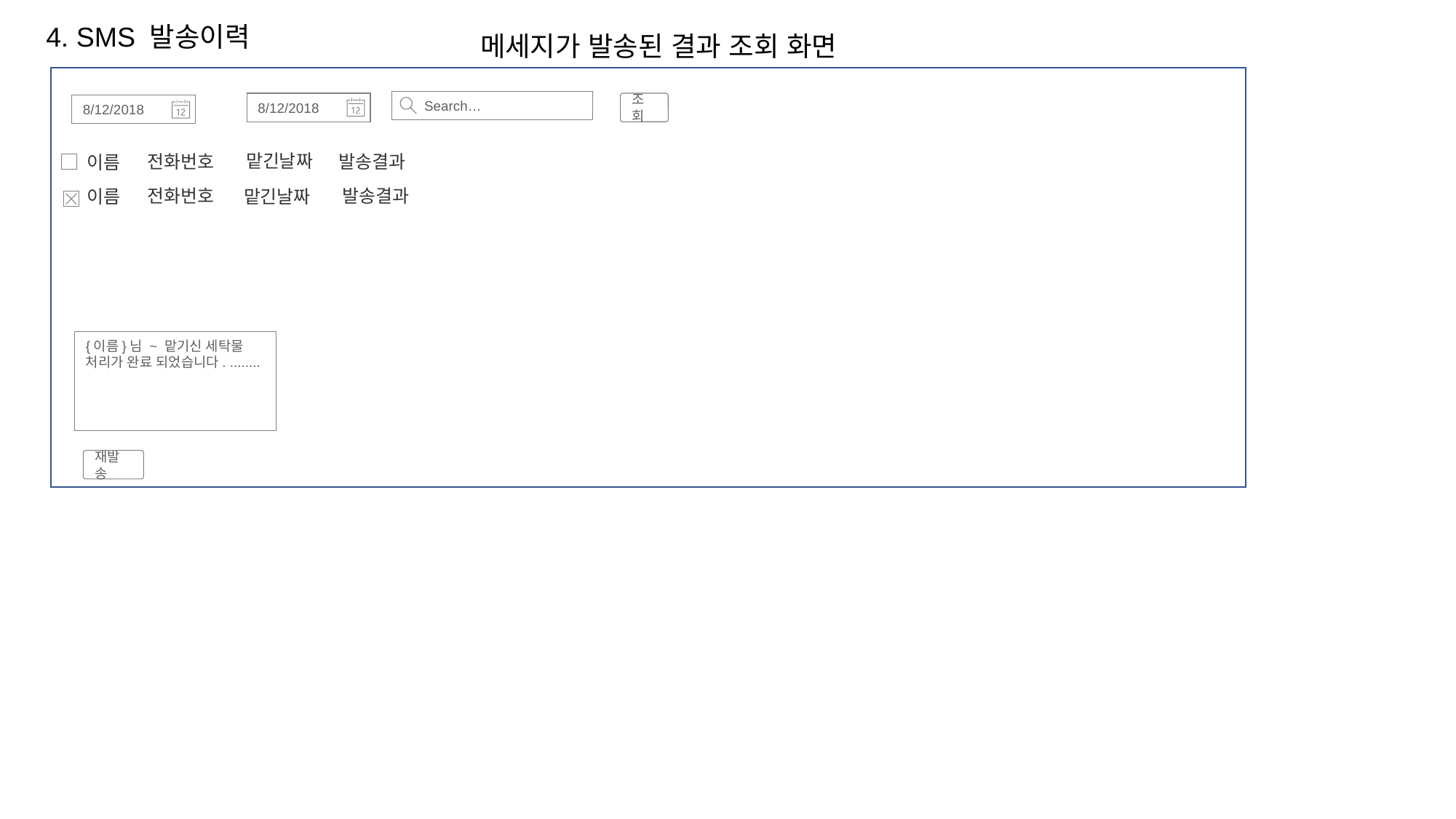

4. SMS 발송이력
메세지가 발송된 결과 조회 화면

Search…

8/12/2018

조회
8/12/2018

맡긴날짜
전화번호
발송결과
이름

전화번호
발송결과
이름
맡긴날짜

{이름}님 ~ 맡기신 세탁물 처리가 완료 되었습니다. ........
재발송